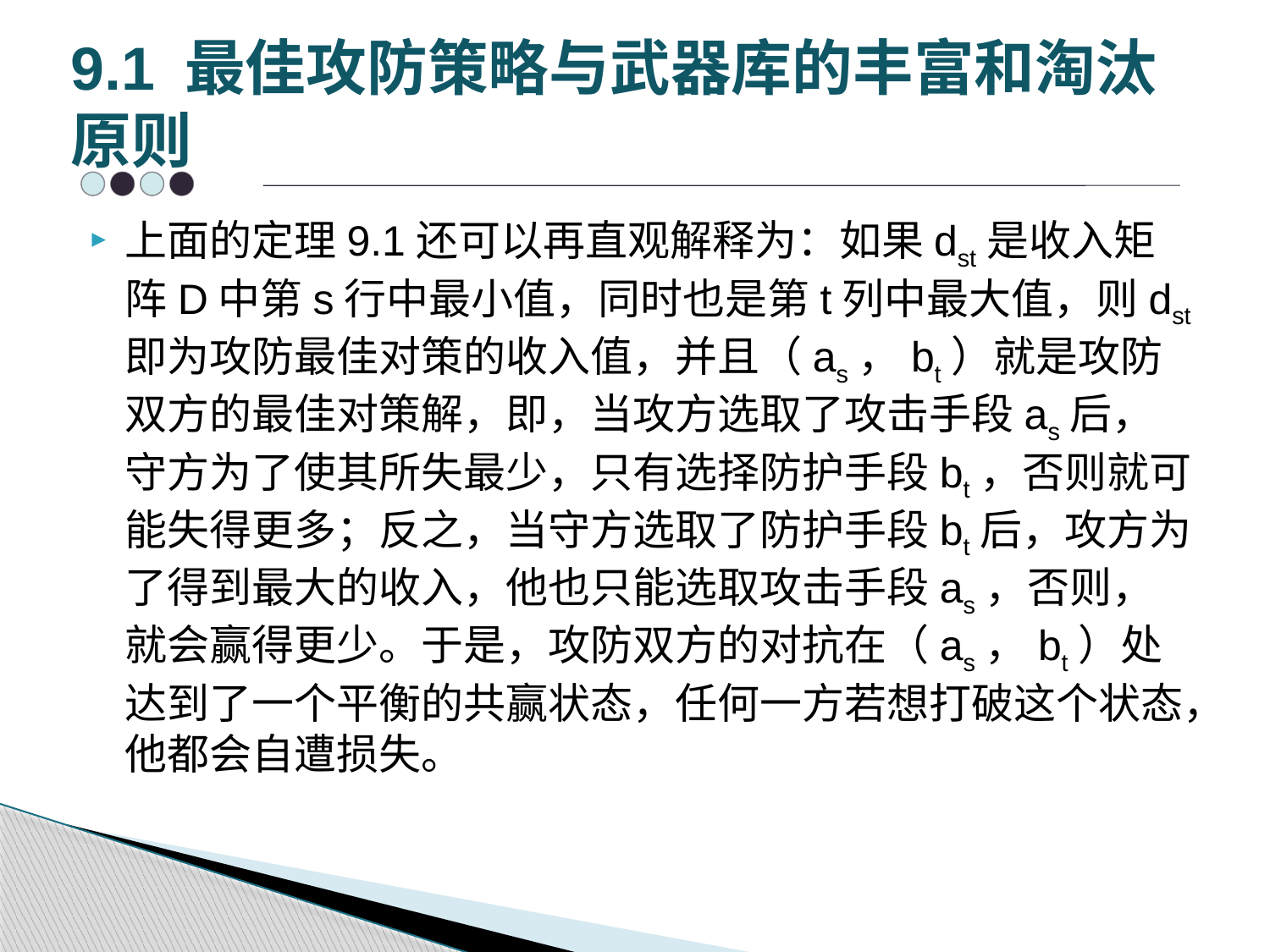

# 9.1 最佳攻防策略与武器库的丰富和淘汰原则

上面的定理9.1还可以再直观解释为：如果dst是收入矩阵D中第s行中最小值，同时也是第t列中最大值，则dst即为攻防最佳对策的收入值，并且（as，bt）就是攻防双方的最佳对策解，即，当攻方选取了攻击手段as后，守方为了使其所失最少，只有选择防护手段bt，否则就可能失得更多；反之，当守方选取了防护手段bt后，攻方为了得到最大的收入，他也只能选取攻击手段as，否则，就会赢得更少。于是，攻防双方的对抗在（as，bt）处达到了一个平衡的共赢状态，任何一方若想打破这个状态，他都会自遭损失。